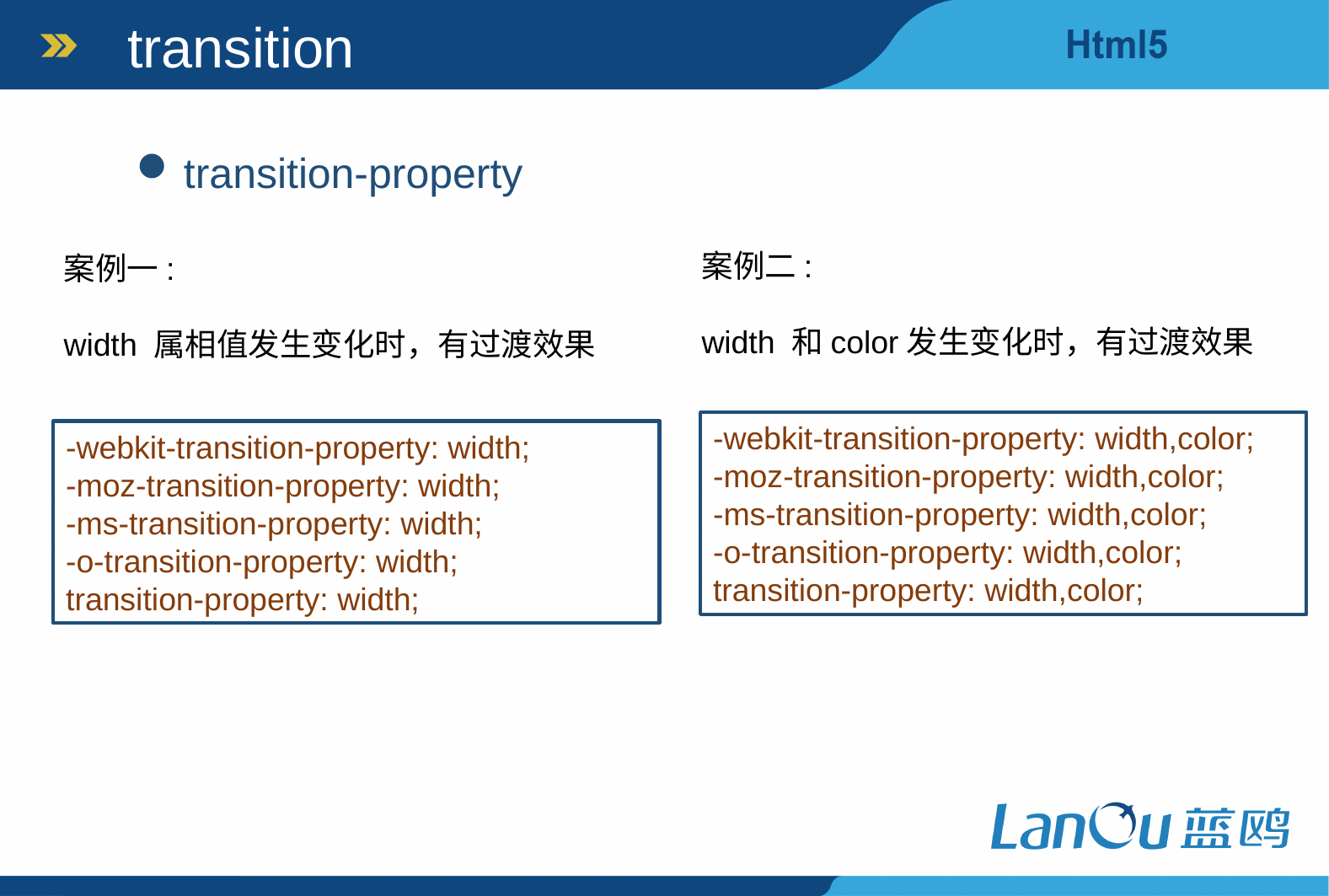

transition
transition-property

案例二:

width 和color发生变化时，有过渡效果
案例一:

width 属相值发生变化时，有过渡效果
-webkit-transition-property: width,color;
-moz-transition-property: width,color;
-ms-transition-property: width,color;
-o-transition-property: width,color;
transition-property: width,color;
-webkit-transition-property: width;
-moz-transition-property: width;
-ms-transition-property: width;
-o-transition-property: width;
transition-property: width;